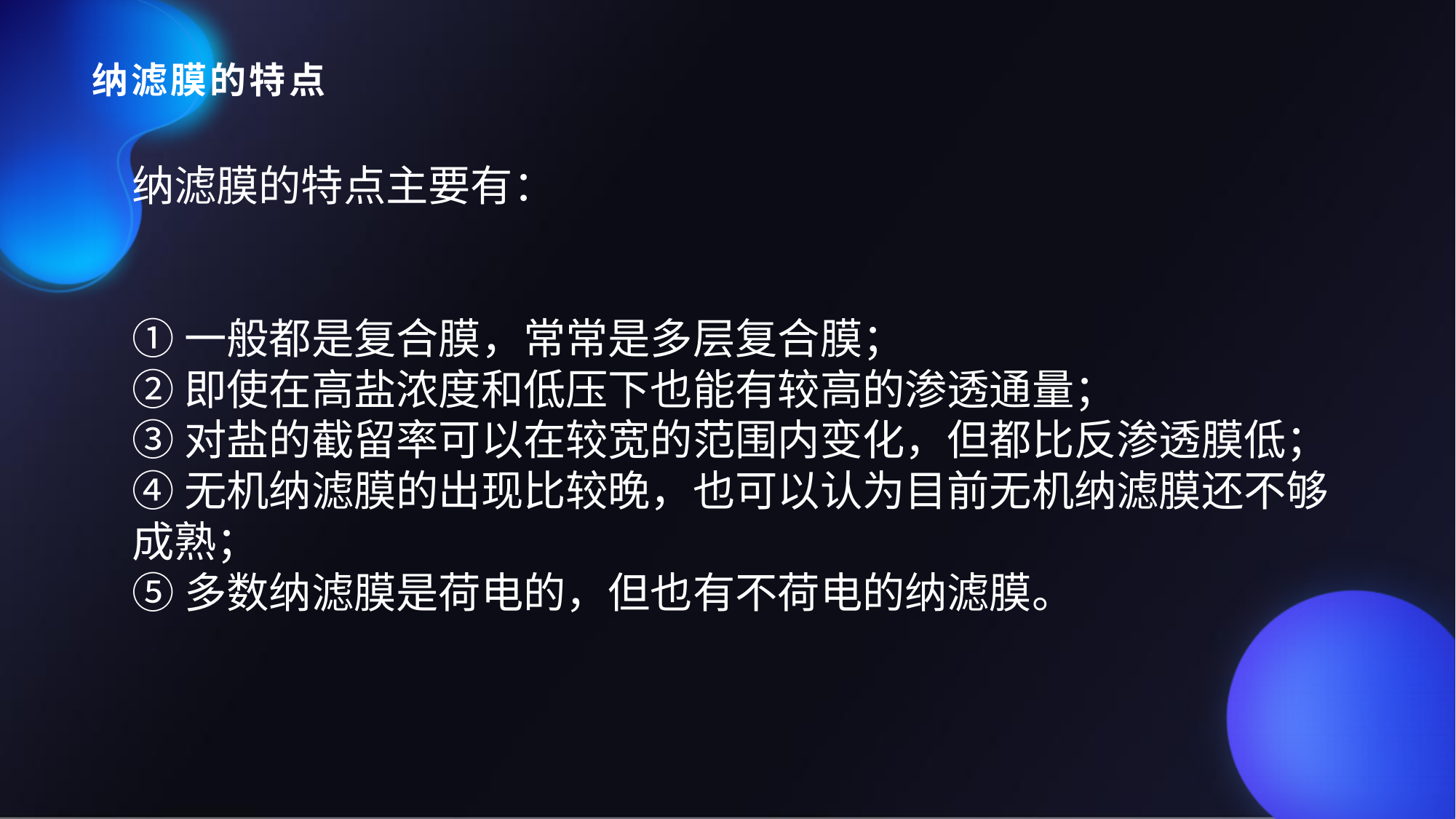

# 纳滤膜的特点
纳滤膜的特点主要有：

①一般都是复合膜，常常是多层复合膜；
②即使在高盐浓度和低压下也能有较高的渗透通量；
③对盐的截留率可以在较宽的范围内变化，但都比反渗透膜低；
④无机纳滤膜的出现比较晚，也可以认为目前无机纳滤膜还不够成熟；
⑤多数纳滤膜是荷电的，但也有不荷电的纳滤膜。